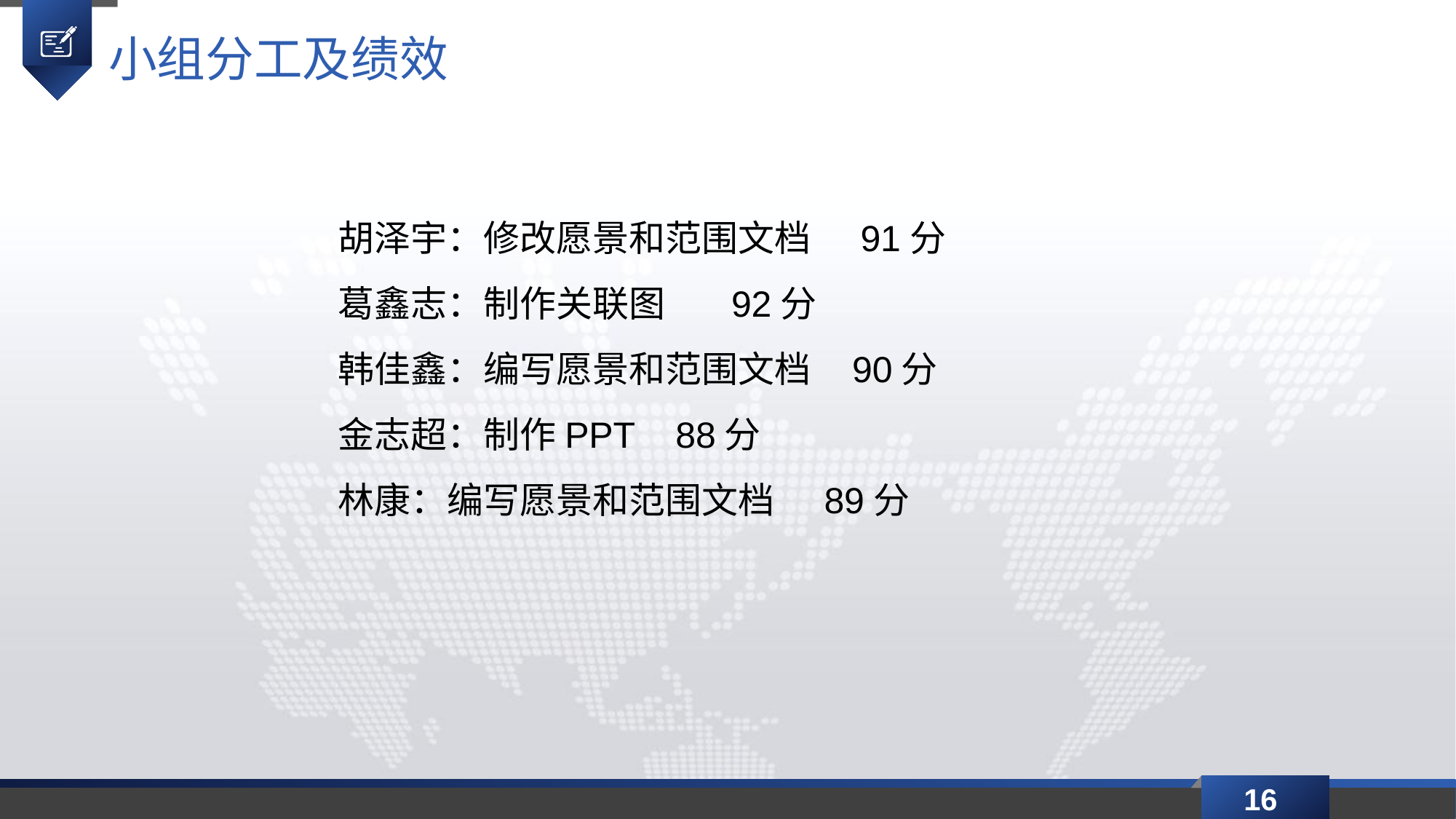

小组分工及绩效

胡泽宇：修改愿景和范围文档     91分
葛鑫志：制作关联图       92分
韩佳鑫：编写愿景和范围文档    90分
金志超：制作PPT    88分
林康：编写愿景和范围文档     89分

16

延时符